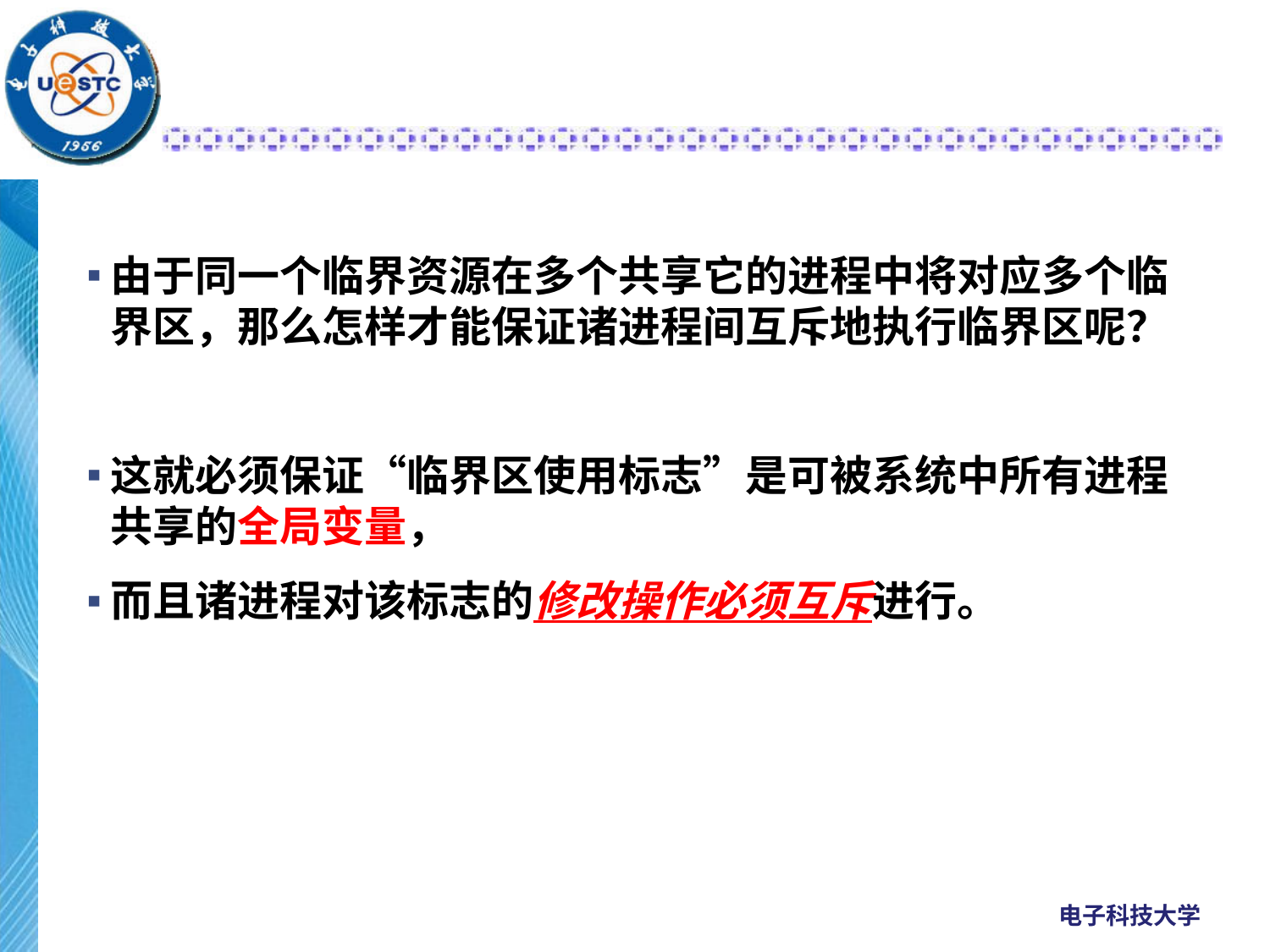

#
由于同一个临界资源在多个共享它的进程中将对应多个临界区，那么怎样才能保证诸进程间互斥地执行临界区呢？

这就必须保证“临界区使用标志”是可被系统中所有进程共享的全局变量，
而且诸进程对该标志的修改操作必须互斥进行。